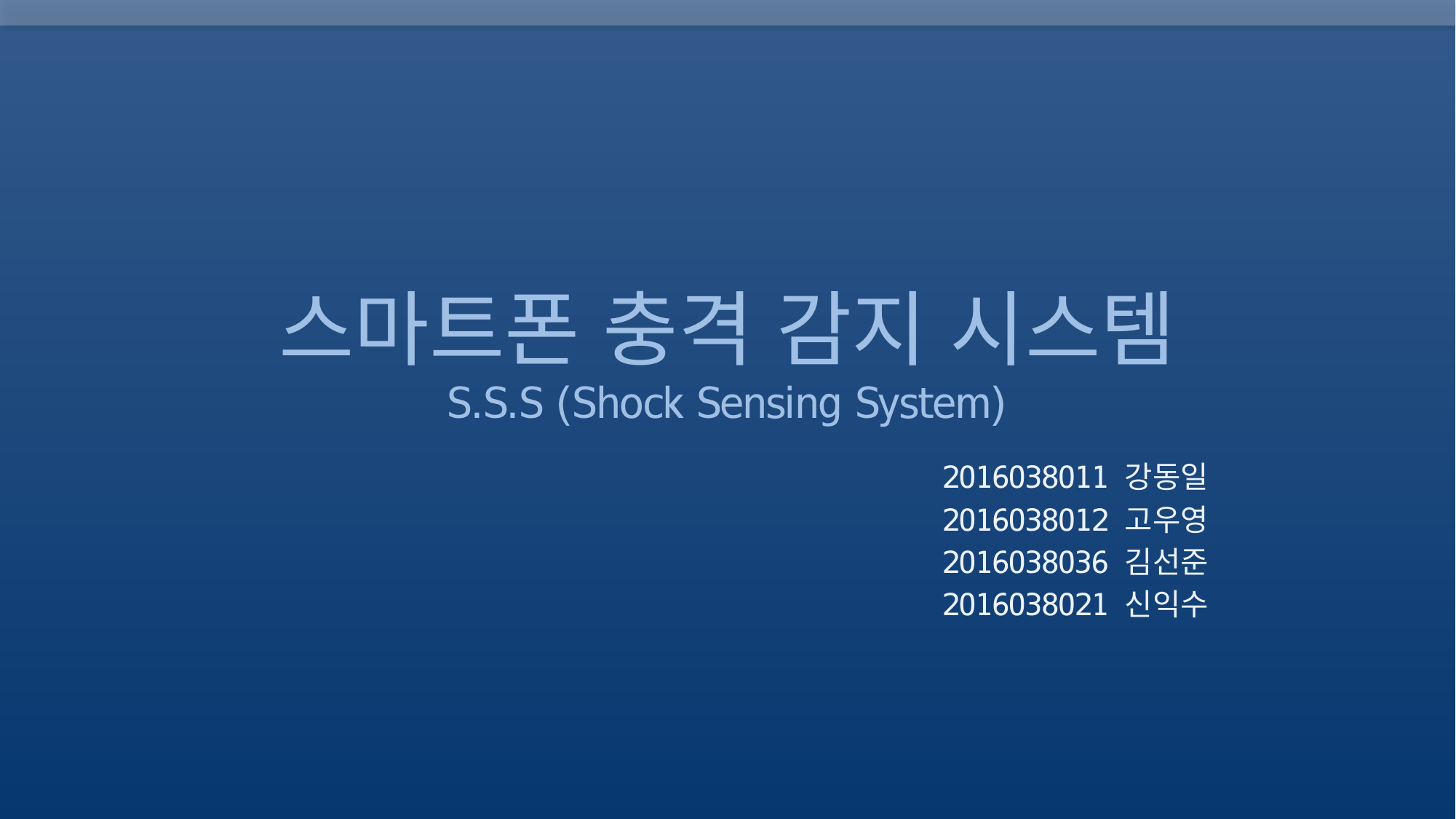

# 스마트폰 충격 감지 시스템
S.S.S (Shock Sensing System)
2016038011 강동일
2016038012 고우영
2016038036 김선준
2016038021 신익수